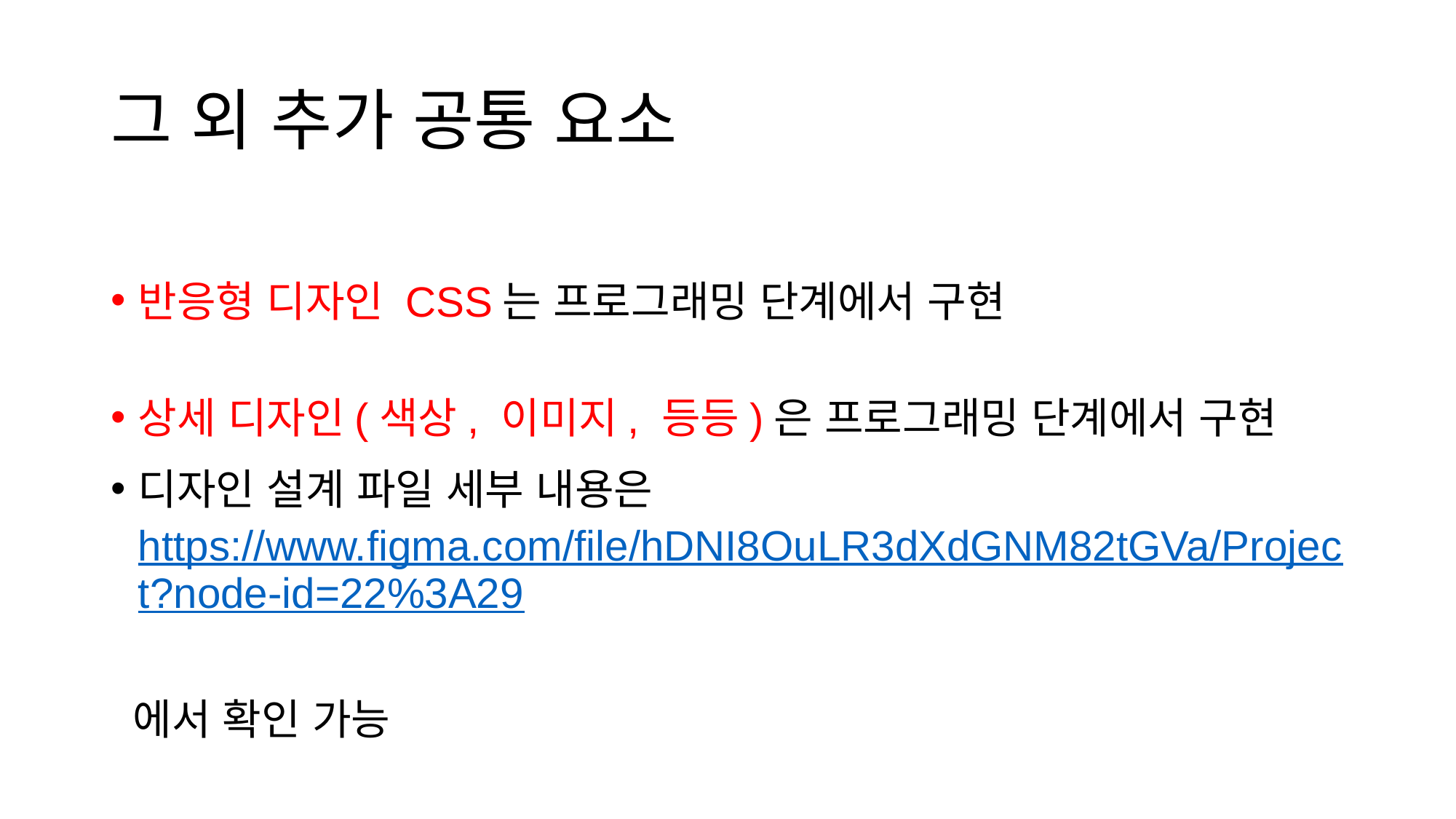

# 그 외 추가 공통 요소
반응형 디자인 CSS는 프로그래밍 단계에서 구현
상세 디자인(색상, 이미지, 등등)은 프로그래밍 단계에서 구현
디자인 설계 파일 세부 내용은https://www.figma.com/file/hDNI8OuLR3dXdGNM82tGVa/Project?node-id=22%3A29
 에서 확인 가능